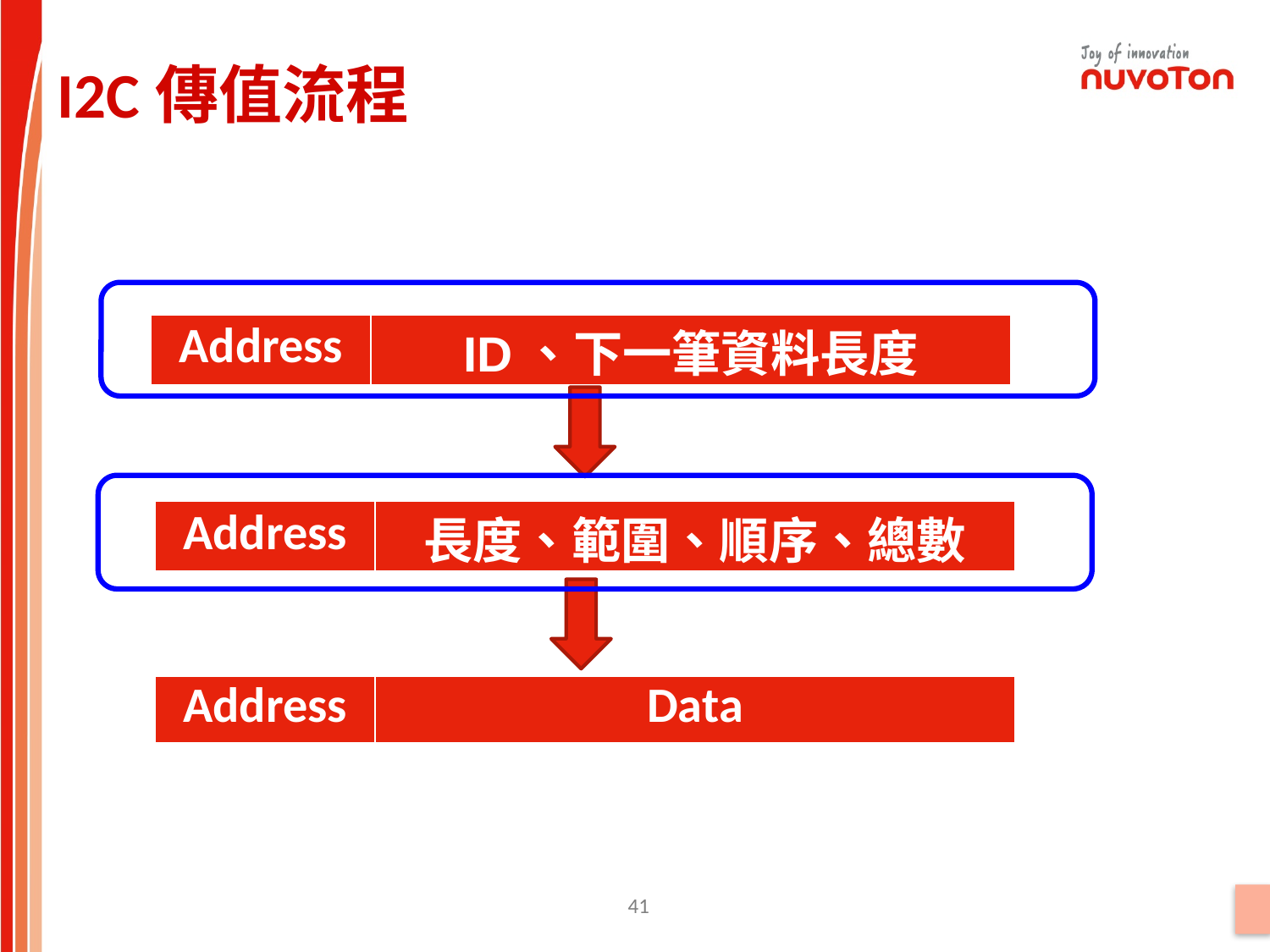

I2C傳值流程

| Address | ID、下一筆資料長度 |
| --- | --- |

| Address | 長度、範圍、順序、總數 |
| --- | --- |

| Address | Data |
| --- | --- |
41